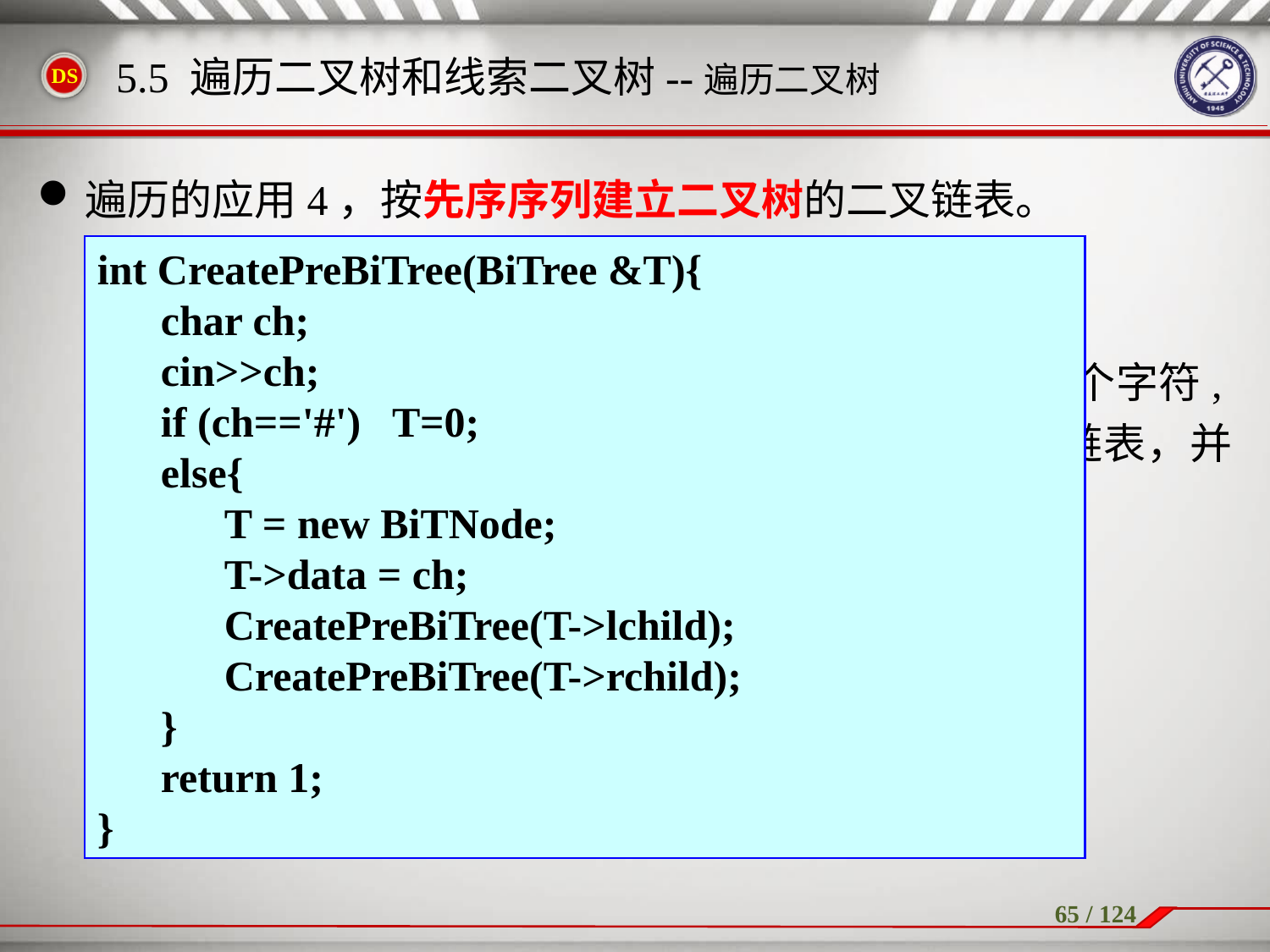

5.5 遍历二叉树和线索二叉树--遍历二叉树
遍历的应用4，按先序序列建立二叉树的二叉链表。
输入：二叉树的先序序列(注意子树为空的状态)。
结果：二叉树的二叉链表。
基本思想：输入二叉树的先序序列(设节点值是一个字符,空子树处添加#)，按先序遍历的顺序，建立二叉链表，并将该二叉链表根结点指针赋给root
int CreatePreBiTree(BiTree &T){
      char ch;
      cin>>ch;
      if (ch=='#')   T=0;
      else{
            T = new BiTNode;
	T->data = ch;
            CreatePreBiTree(T->lchild);
            CreatePreBiTree(T->rchild);
      }
      return 1;
}